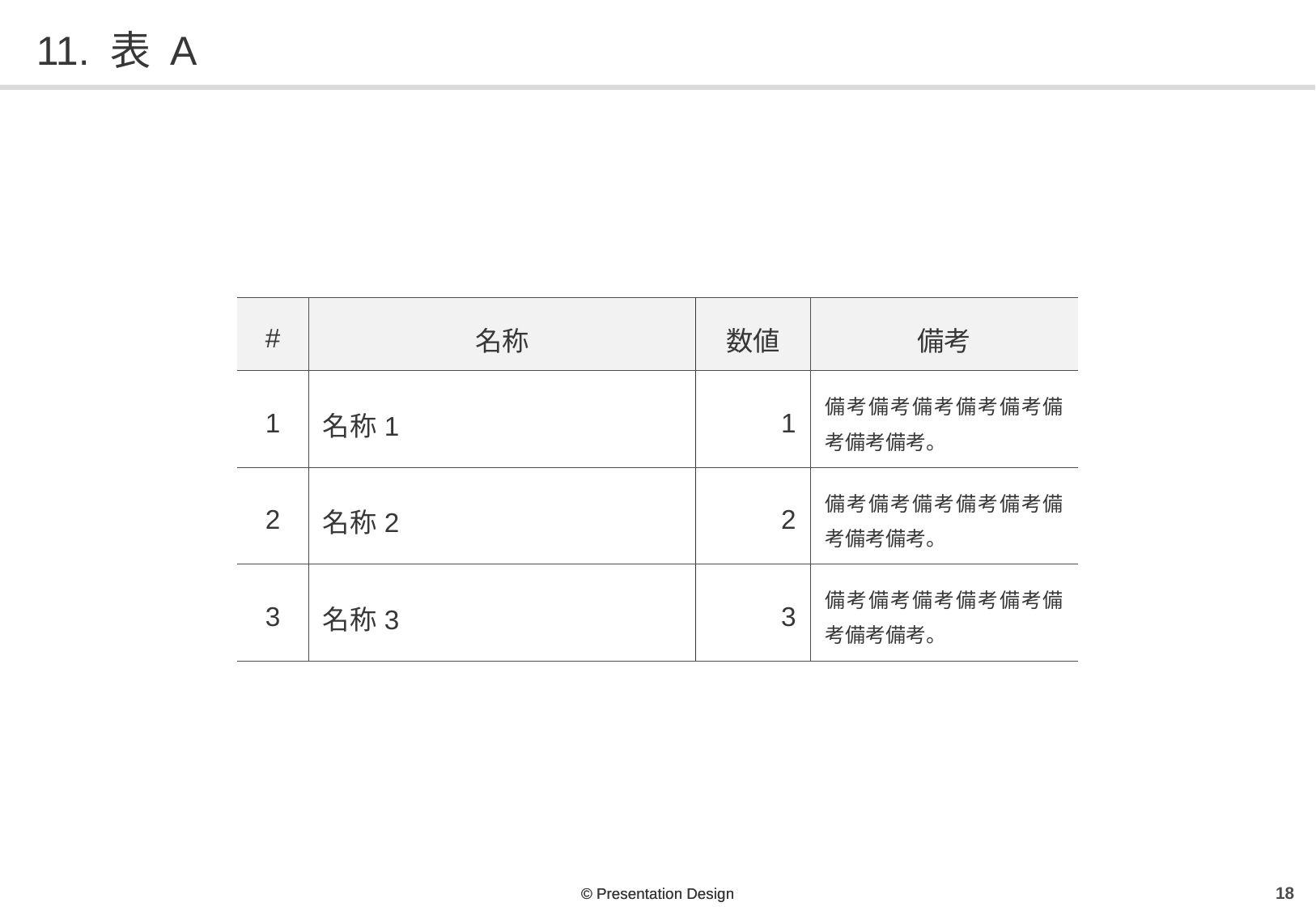

# 11. 表 A
| # | 名称 | 数値 | 備考 |
| --- | --- | --- | --- |
| 1 | 名称1 | 1 | 備考備考備考備考備考備考備考備考。 |
| 2 | 名称2 | 2 | 備考備考備考備考備考備考備考備考。 |
| 3 | 名称3 | 3 | 備考備考備考備考備考備考備考備考。 |
18